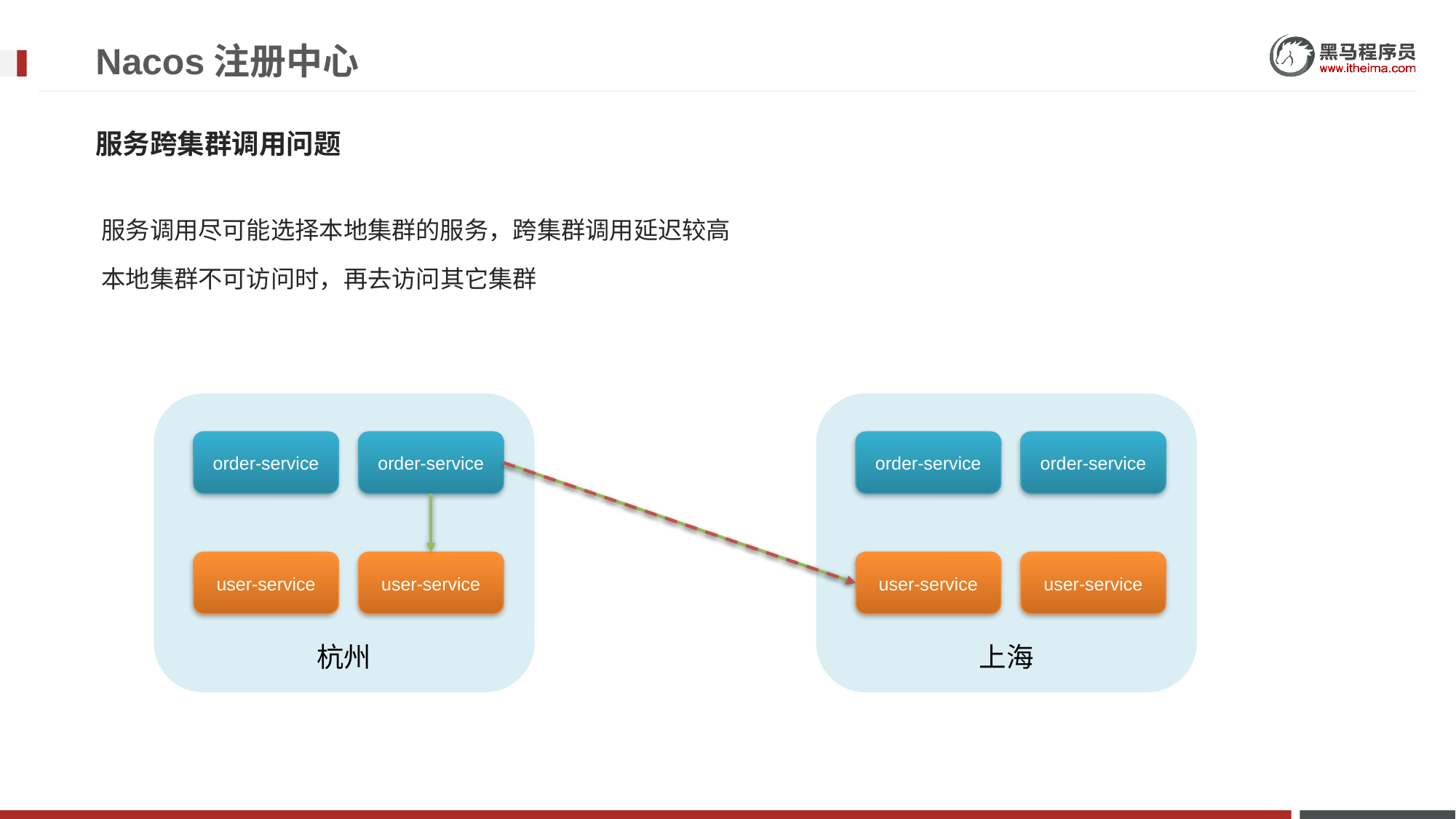

# Nacos注册中心
服务跨集群调用问题
服务调用尽可能选择本地集群的服务，跨集群调用延迟较高
本地集群不可访问时，再去访问其它集群
杭州
上海
order-service
order-service
order-service
order-service
user-service
user-service
user-service
user-service